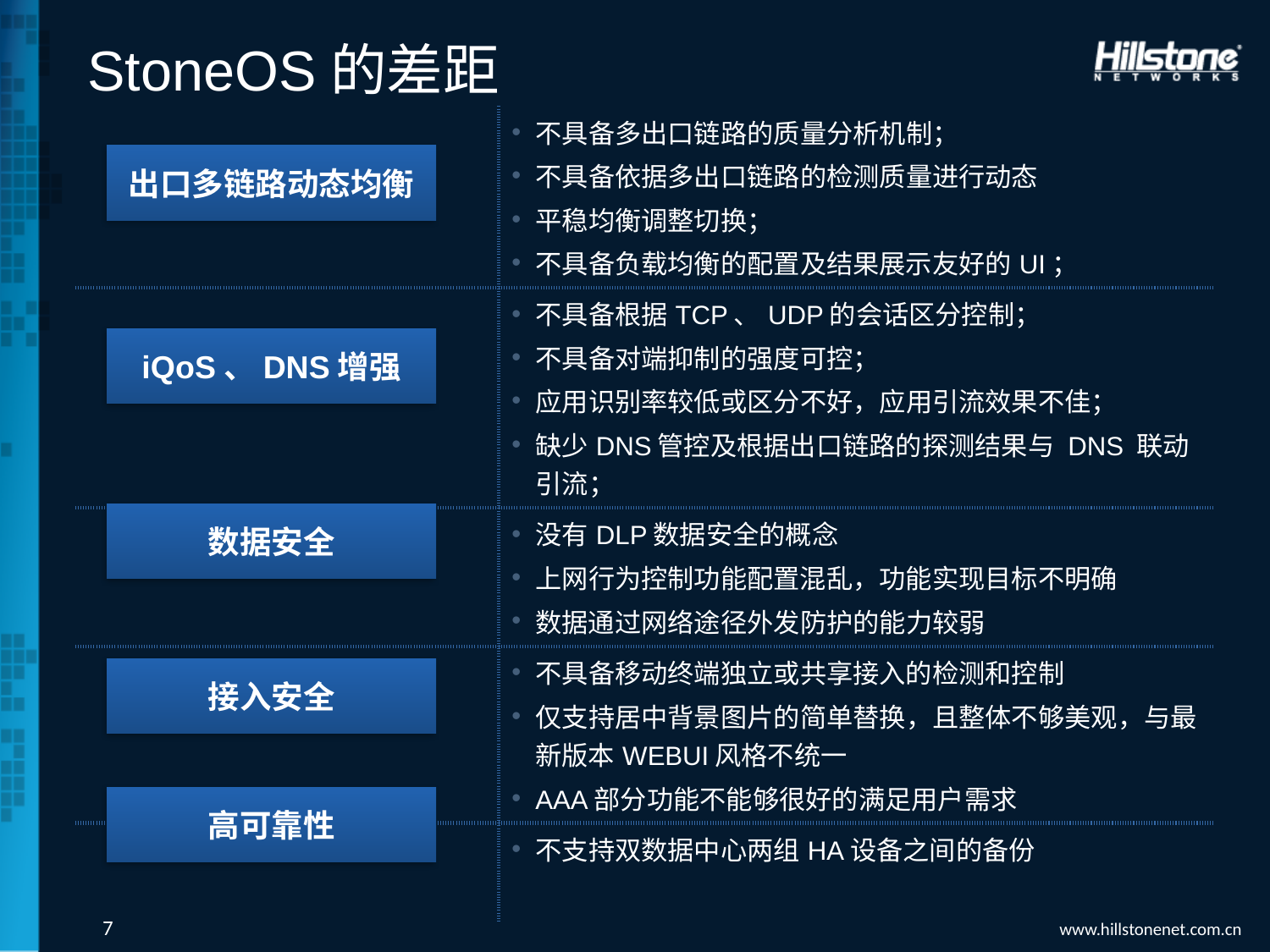

# StoneOS的差距
|  | 不具备多出口链路的质量分析机制； 不具备依据多出口链路的检测质量进行动态 平稳均衡调整切换； 不具备负载均衡的配置及结果展示友好的UI； |
| --- | --- |
|  | 不具备根据TCP、UDP的会话区分控制； 不具备对端抑制的强度可控； 应用识别率较低或区分不好，应用引流效果不佳； 缺少DNS管控及根据出口链路的探测结果与 DNS 联动引流； |
|  | 没有DLP数据安全的概念 上网行为控制功能配置混乱，功能实现目标不明确 数据通过网络途径外发防护的能力较弱 |
|  | 不具备移动终端独立或共享接入的检测和控制 仅支持居中背景图片的简单替换，且整体不够美观，与最新版本WEBUI风格不统一 AAA部分功能不能够很好的满足用户需求 |
|  | 不支持双数据中心两组HA设备之间的备份 |
出口多链路动态均衡
iQoS、DNS增强
数据安全
接入安全
高可靠性